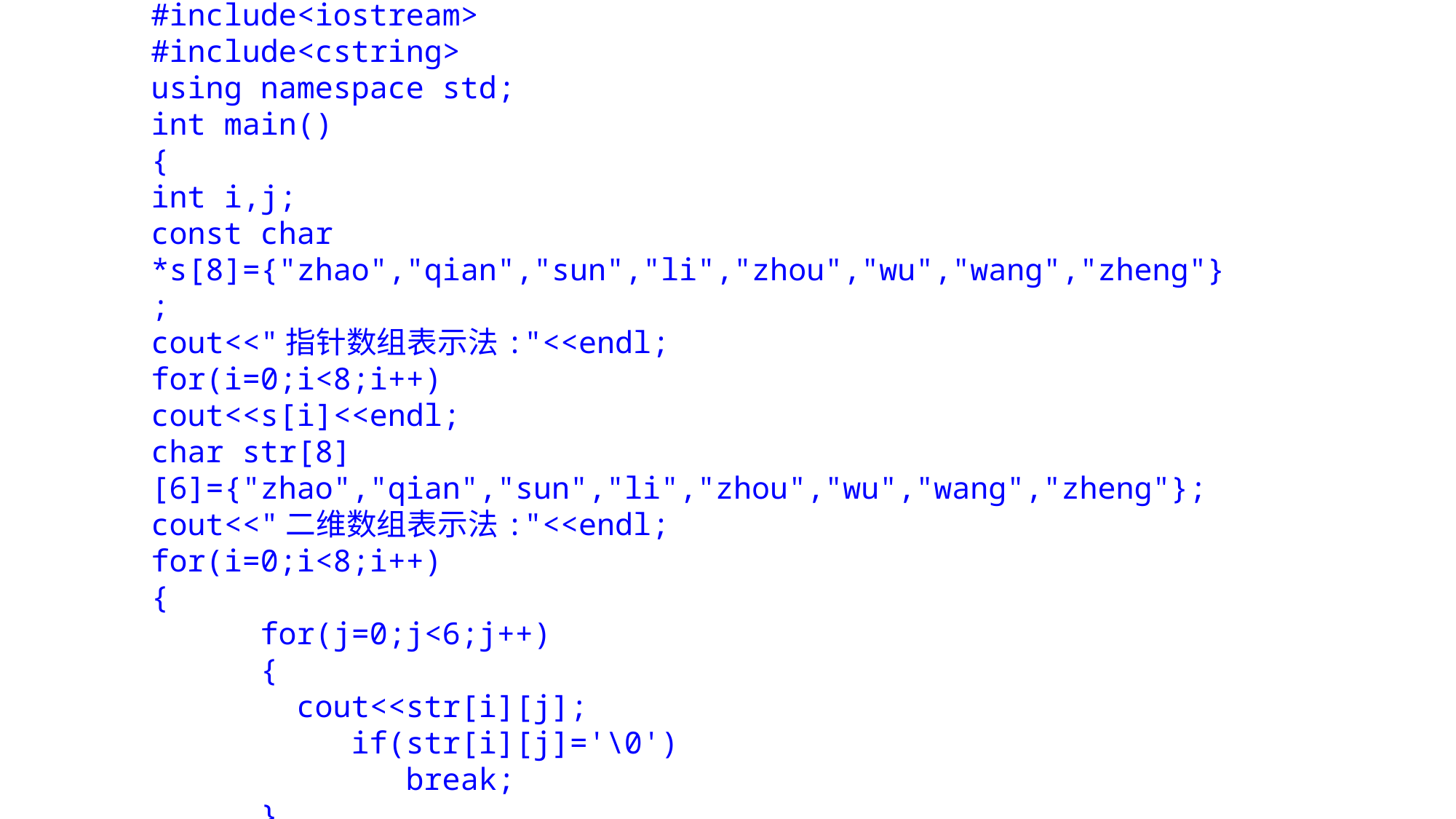

#include<iostream>
#include<cstring>
using namespace std;
int main()
{
int i,j;
const char *s[8]={"zhao","qian","sun","li","zhou","wu","wang","zheng"};
cout<<"指针数组表示法:"<<endl;
for(i=0;i<8;i++)
cout<<s[i]<<endl;
char str[8][6]={"zhao","qian","sun","li","zhou","wu","wang","zheng"};
cout<<"二维数组表示法:"<<endl;
for(i=0;i<8;i++)
{
	for(j=0;j<6;j++)
	{
	  cout<<str[i][j];
           if(str[i][j]='\0')
		  break;
	}
	cout<<endl;
}
return 0;
}